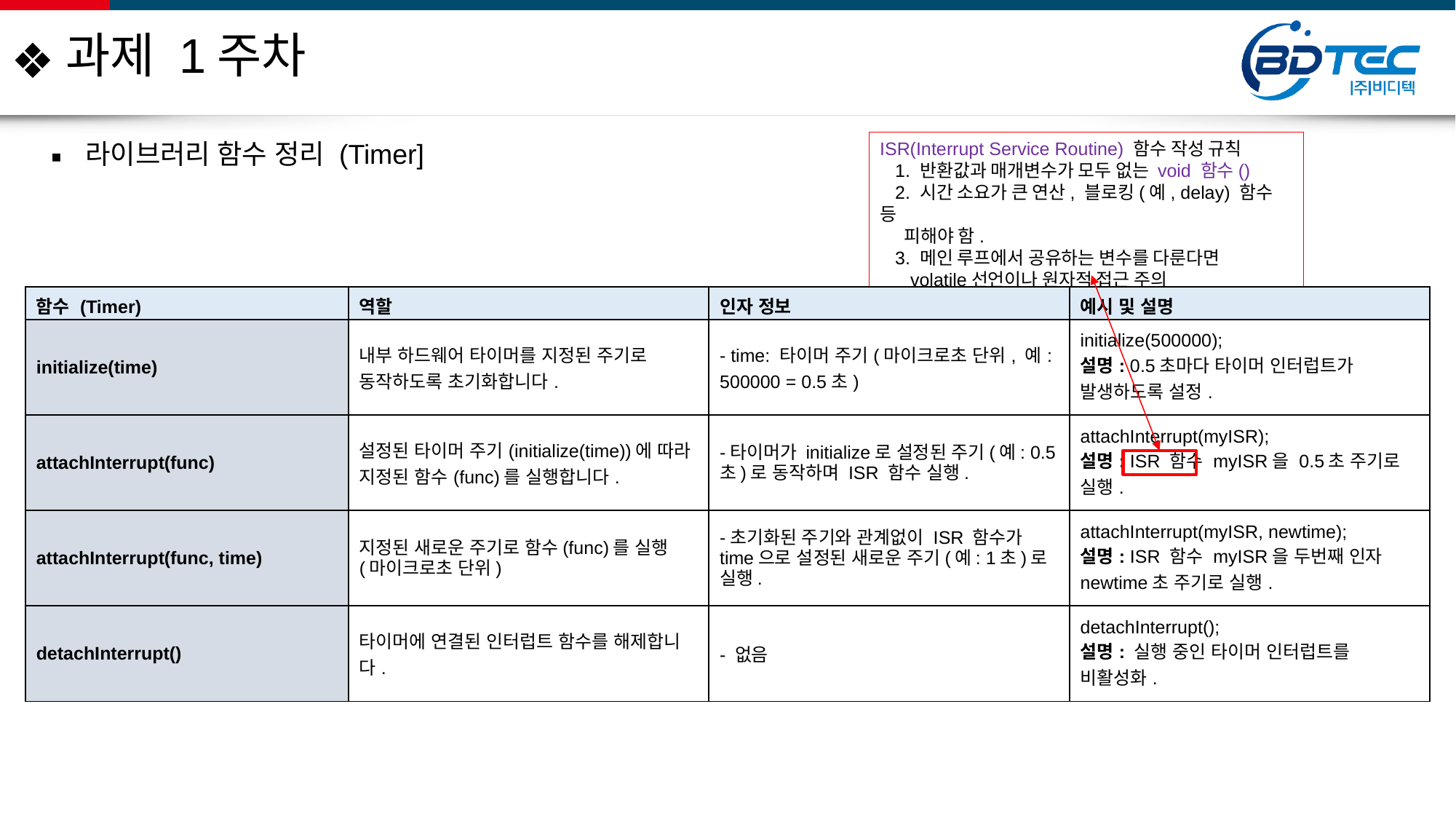

과제 1주차
라이브러리 함수 정리 (Timer]
ISR(Interrupt Service Routine) 함수 작성 규칙
   1. 반환값과 매개변수가 모두 없는 void 함수()
   2. 시간 소요가 큰 연산, 블로킹(예, delay) 함수 등
     피해야 함.
   3. 메인 루프에서 공유하는 변수를 다룬다면
      volatile선언이나 원자적 접근 주의
| 함수 (Timer) | 역할 | 인자 정보 | 예시 및 설명 |
| --- | --- | --- | --- |
| initialize(time) | 내부 하드웨어 타이머를 지정된 주기로 동작하도록 초기화합니다. | - time: 타이머 주기(마이크로초 단위, 예: 500000 = 0.5초) | initialize(500000); 설명: 0.5초마다 타이머 인터럽트가 발생하도록 설정. |
| attachInterrupt(func) | 설정된 타이머 주기(initialize(time))에 따라 지정된 함수(func)를 실행합니다. | -타이머가 initialize로 설정된 주기(예: 0.5초)로 동작하며 ISR 함수 실행. | attachInterrupt(myISR); 설명: ISR 함수 myISR을 0.5초 주기로 실행. |
| attachInterrupt(func, time) | 지정된 새로운 주기로 함수(func)를 실행 (마이크로초 단위) | -초기화된 주기와 관계없이 ISR 함수가 time으로 설정된 새로운 주기(예: 1초)로 실행. | attachInterrupt(myISR, newtime); 설명: ISR 함수 myISR을 두번째 인자 newtime초 주기로 실행. |
| detachInterrupt() | 타이머에 연결된 인터럽트 함수를 해제합니다. | - 없음 | detachInterrupt(); 설명: 실행 중인 타이머 인터럽트를 비활성화. |